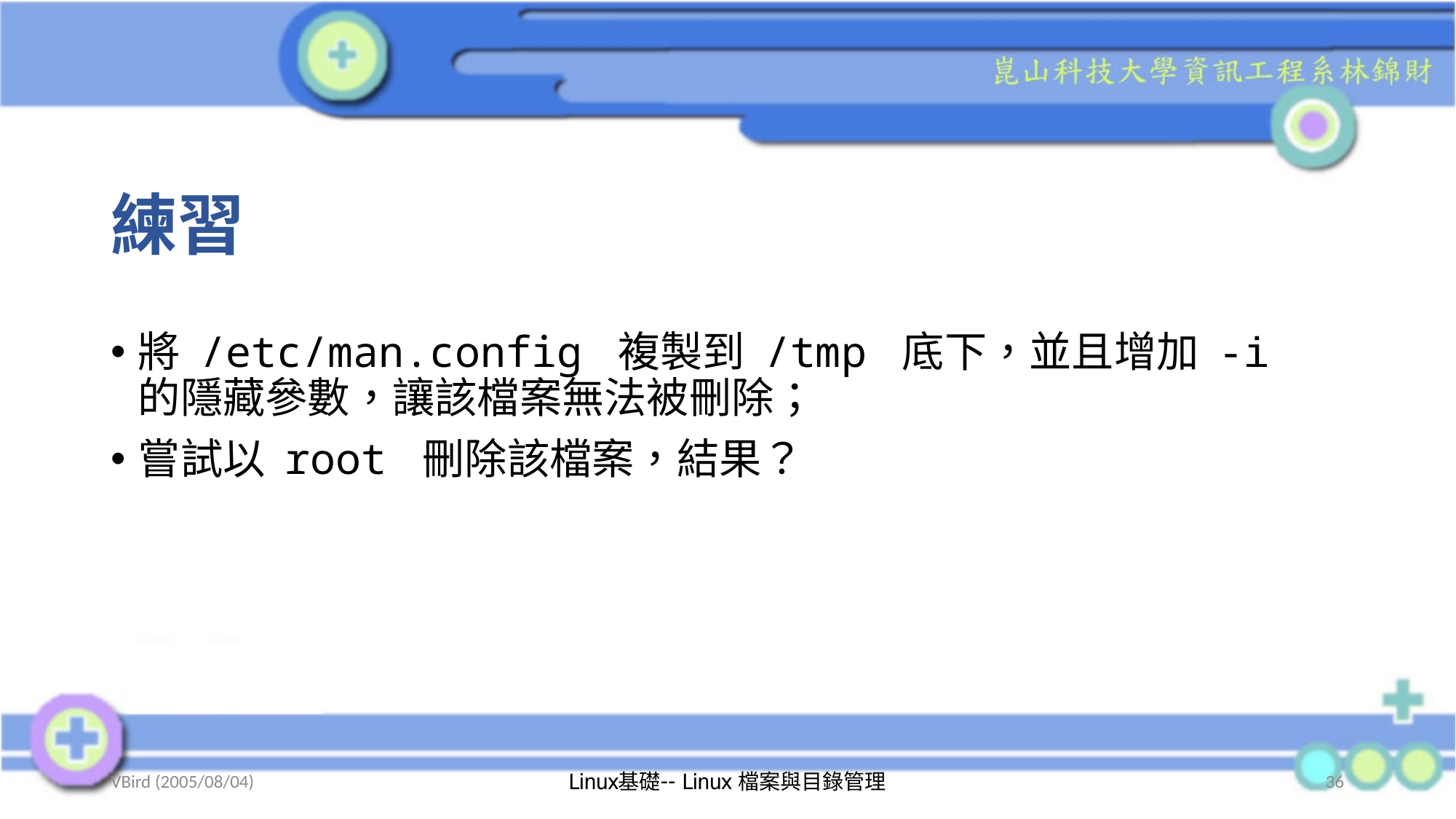

# 練習
將 /etc/man.config 複製到 /tmp 底下，並且增加 -i 的隱藏參數，讓該檔案無法被刪除；
嘗試以 root 刪除該檔案，結果？
VBird (2005/08/04)
Linux基礎-- Linux 檔案與目錄管理
36